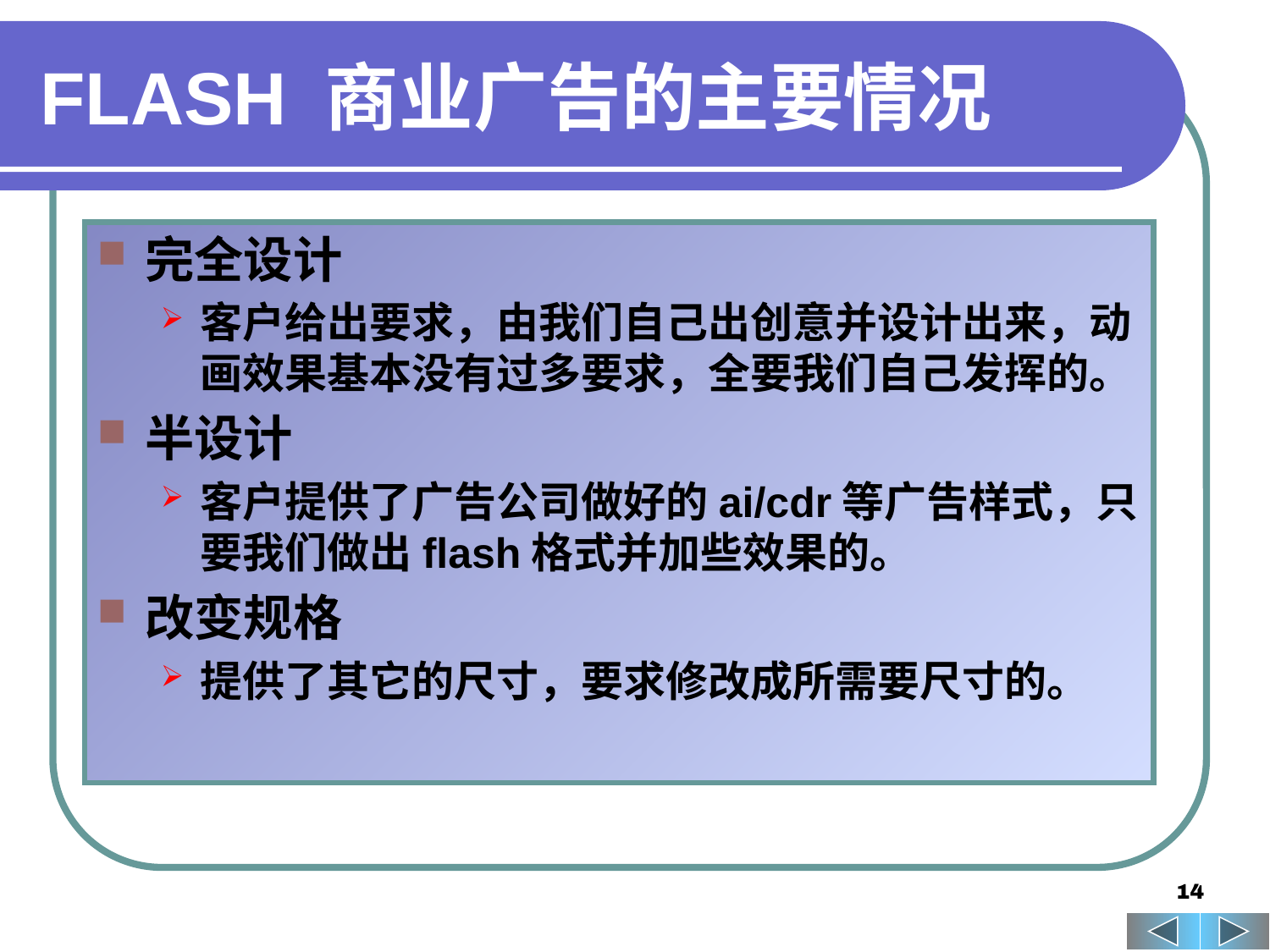

# FLASH 商业广告的主要情况
完全设计
客户给出要求，由我们自己出创意并设计出来，动画效果基本没有过多要求，全要我们自己发挥的。
半设计
客户提供了广告公司做好的ai/cdr等广告样式，只要我们做出flash格式并加些效果的。
改变规格
提供了其它的尺寸，要求修改成所需要尺寸的。
14